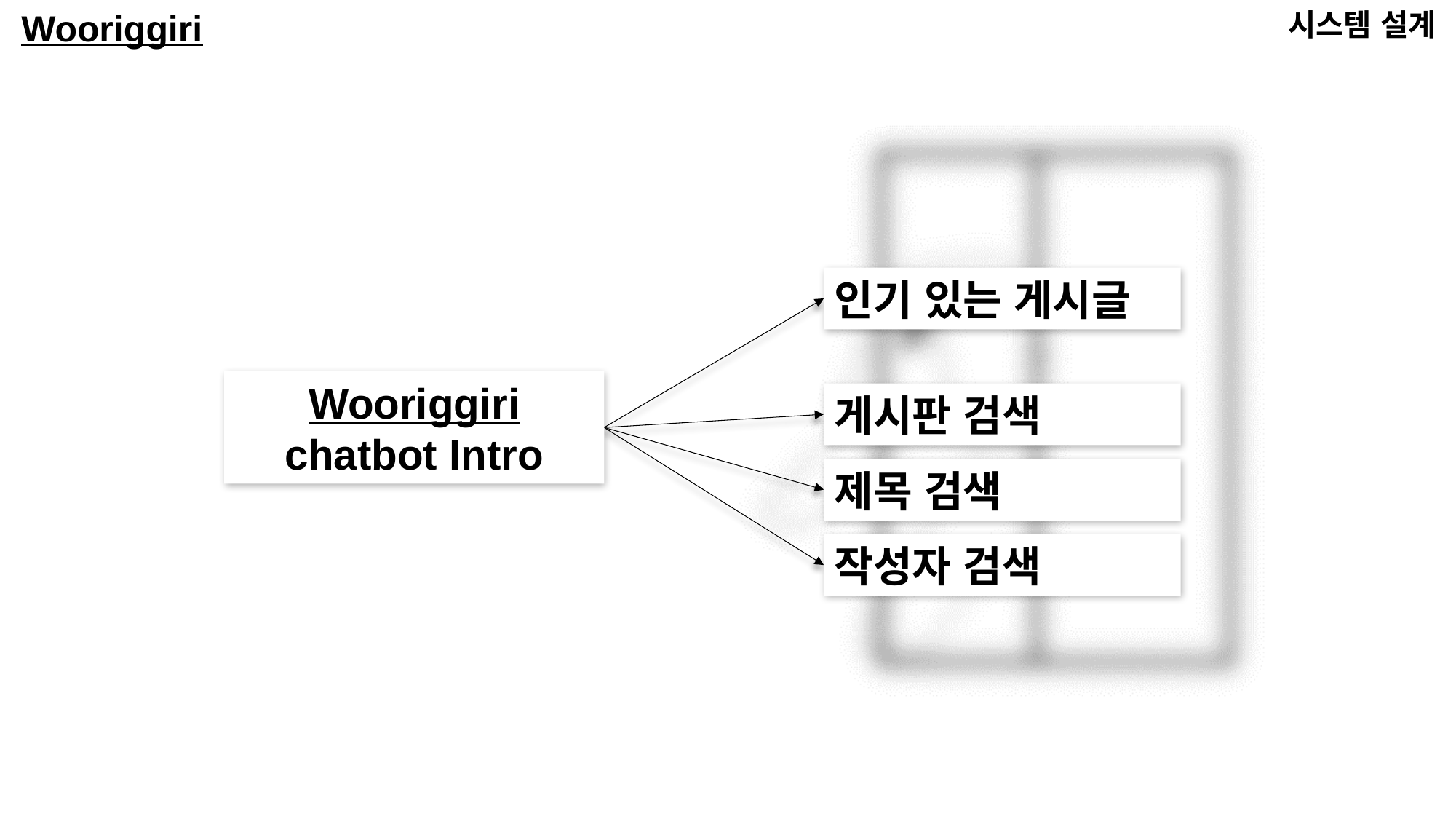

Wooriggiri
시스템 설계
인기 있는 게시글
Wooriggiri chatbot Intro
게시판 검색
제목 검색
작성자 검색